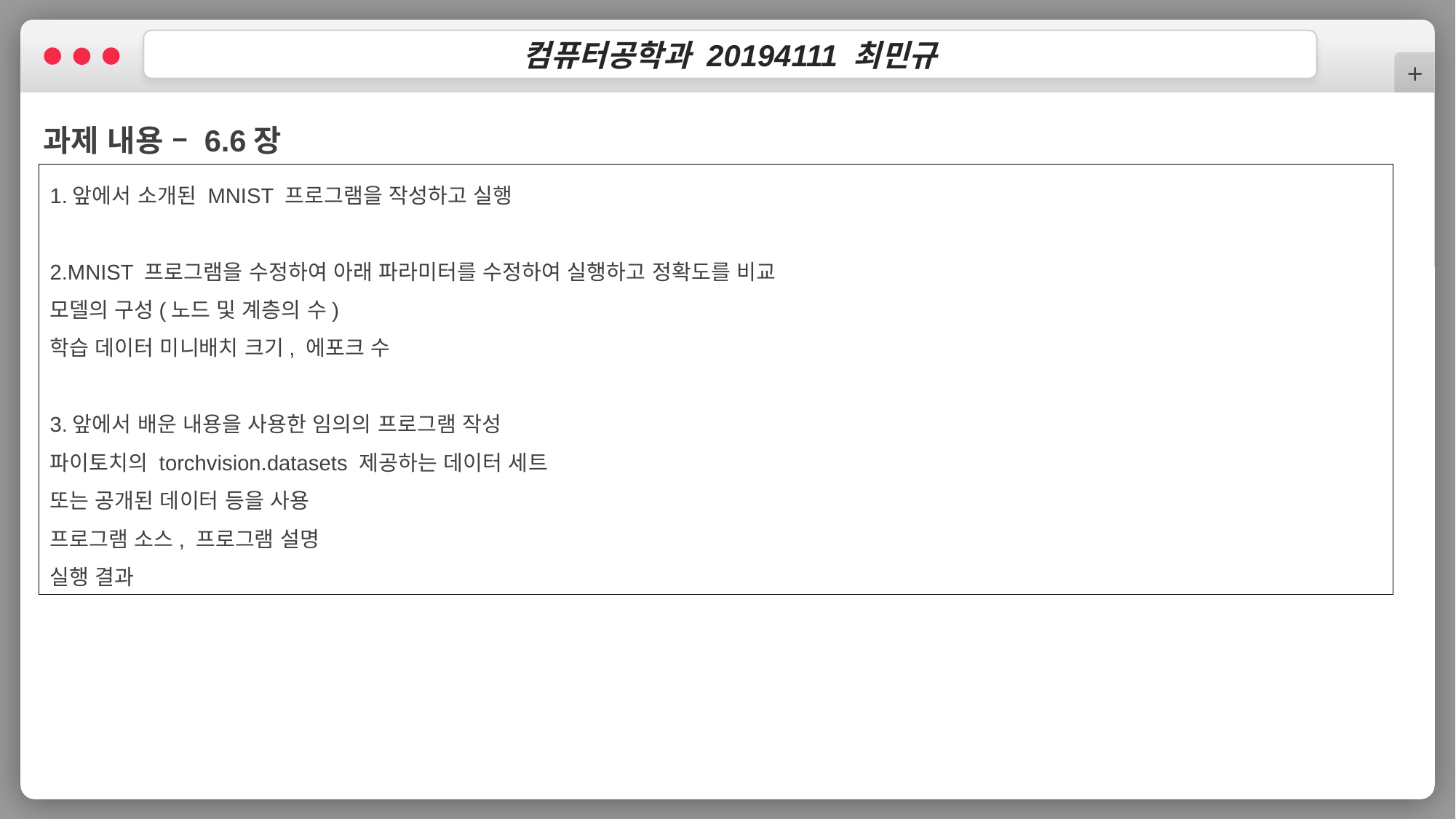

컴퓨터공학과 20194111 최민규

+
과제 내용 – 6.6장
1.앞에서 소개된 MNIST 프로그램을 작성하고 실행

2.MNIST 프로그램을 수정하여 아래 파라미터를 수정하여 실행하고 정확도를 비교
모델의 구성(노드 및 계층의 수)
학습 데이터 미니배치 크기, 에포크 수
3.앞에서 배운 내용을 사용한 임의의 프로그램 작성
파이토치의 torchvision.datasets 제공하는 데이터 세트
또는 공개된 데이터 등을 사용
프로그램 소스, 프로그램 설명
실행 결과